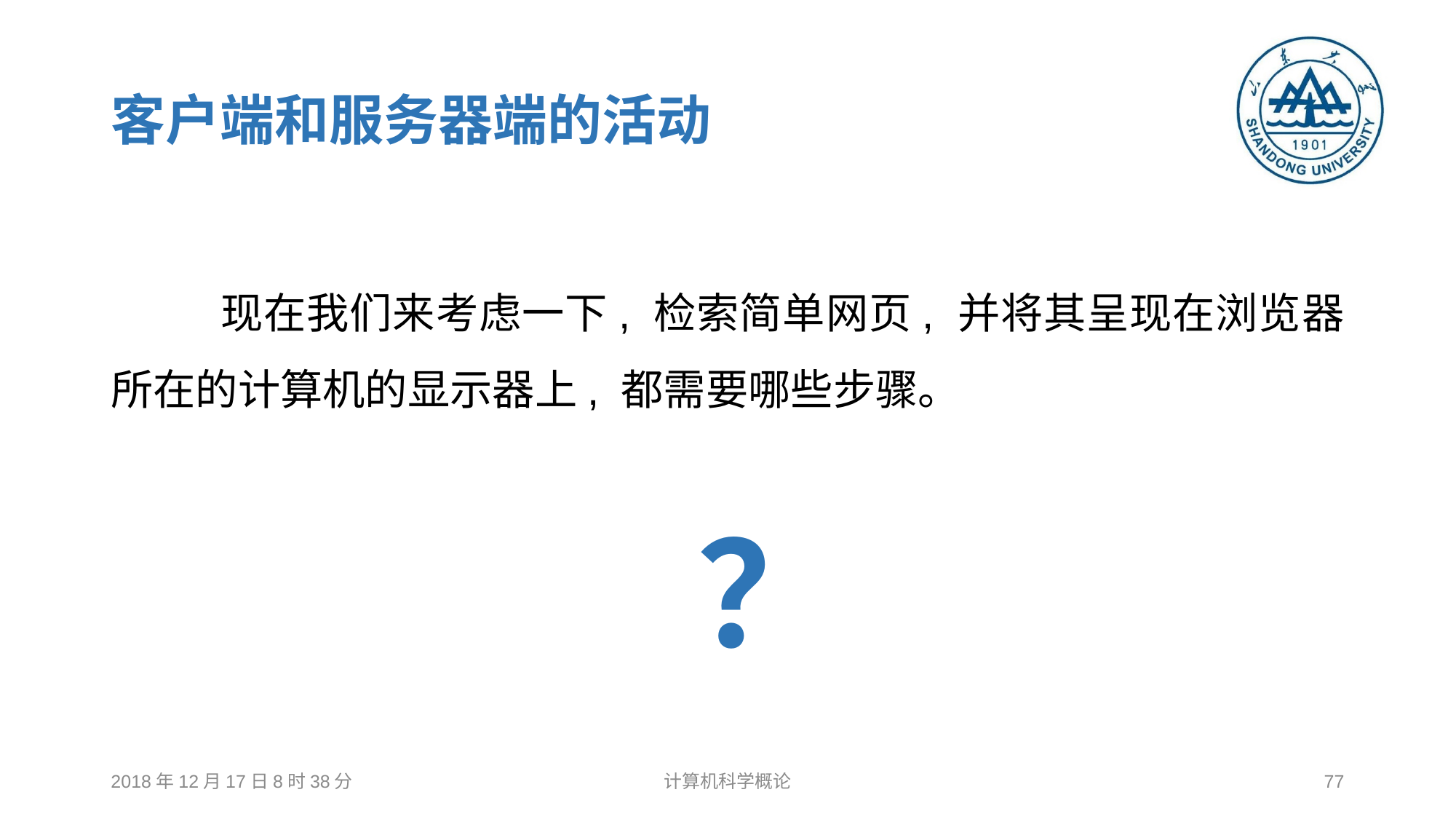

# 客户端和服务器端的活动
	现在我们来考虑一下, 检索简单网页, 并将其呈现在浏览器所在的计算机的显示器上, 都需要哪些步骤。
？
2018年12月17日8时38分
计算机科学概论
77